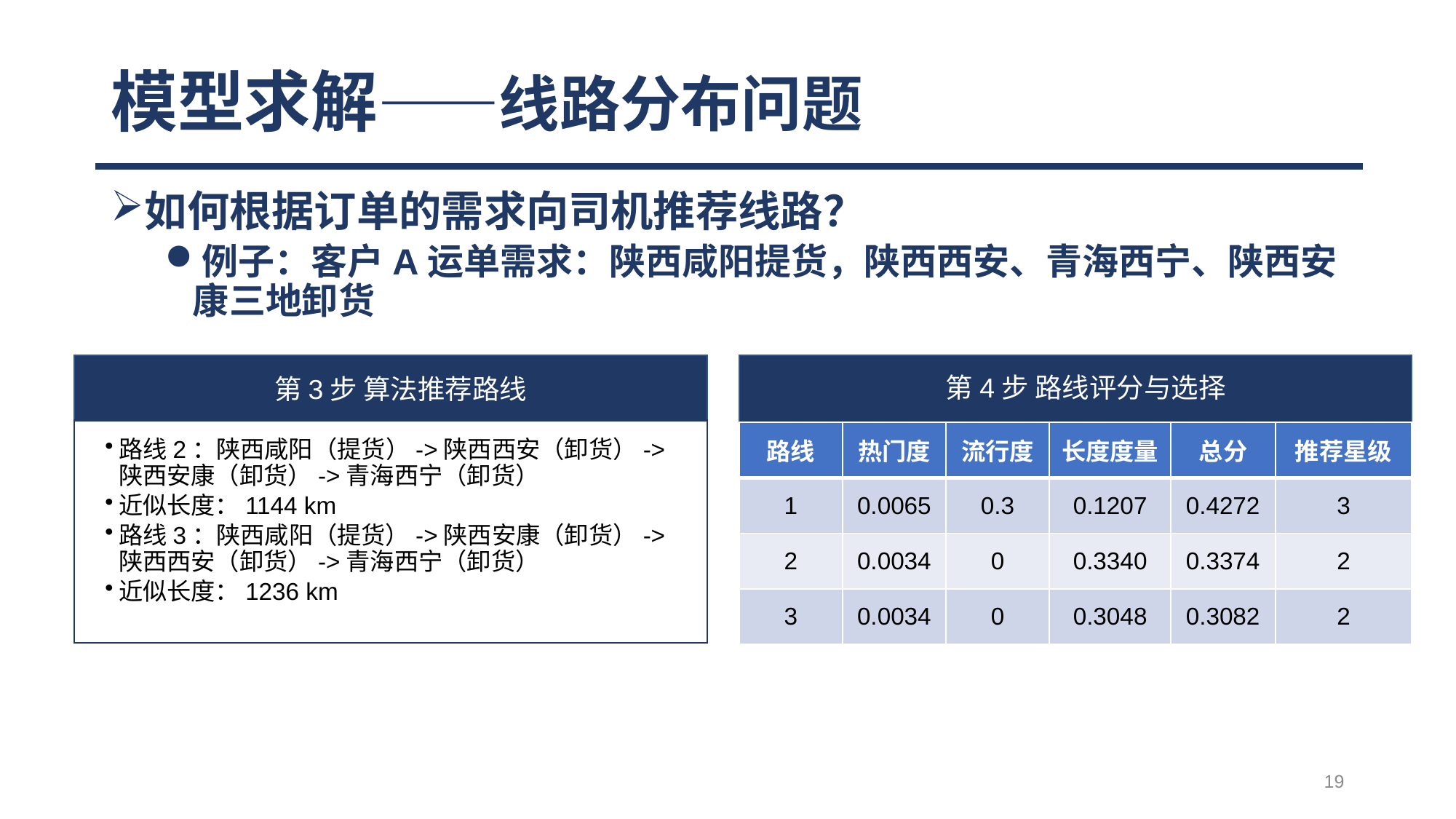

# 模型求解——线路分布问题
如何根据订单的需求向司机推荐线路？
例子：客户A运单需求：陕西咸阳提货，陕西西安、青海西宁、陕西安康三地卸货

第3步 算法推荐路线

第4步 路线评分与选择

路线2：陕西咸阳（提货）->陕西西安（卸货）->陕西安康（卸货）->青海西宁（卸货）
近似长度：1144 km
路线3：陕西咸阳（提货）->陕西安康（卸货）->陕西西安（卸货）->青海西宁（卸货）
近似长度：1236 km
| 路线 | 热门度 | 流行度 | 长度度量 | 总分 | 推荐星级 |
| --- | --- | --- | --- | --- | --- |
| 1 | 0.0065 | 0.3 | 0.1207 | 0.4272 | 3 |
| 2 | 0.0034 | 0 | 0.3340 | 0.3374 | 2 |
| 3 | 0.0034 | 0 | 0.3048 | 0.3082 | 2 |
19